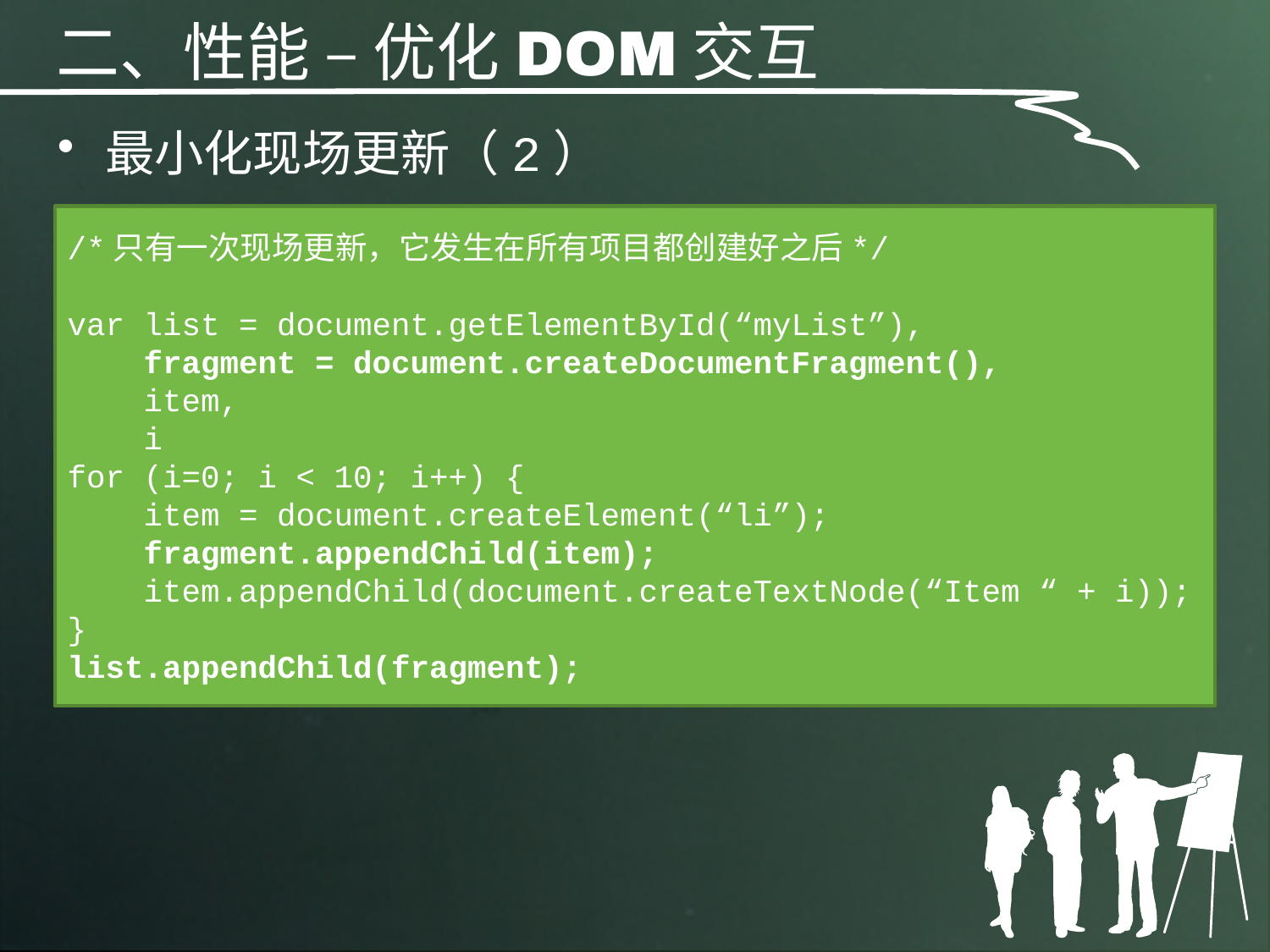

二、性能 – 优化DOM交互

最小化现场更新（2）
/*只有一次现场更新，它发生在所有项目都创建好之后*/

var list = document.getElementById(“myList”),
    fragment = document.createDocumentFragment(),
    item,
    i
for (i=0; i < 10; i++) {
    item = document.createElement(“li”);
    fragment.appendChild(item);
    item.appendChild(document.createTextNode(“Item “ + i));
}
list.appendChild(fragment);